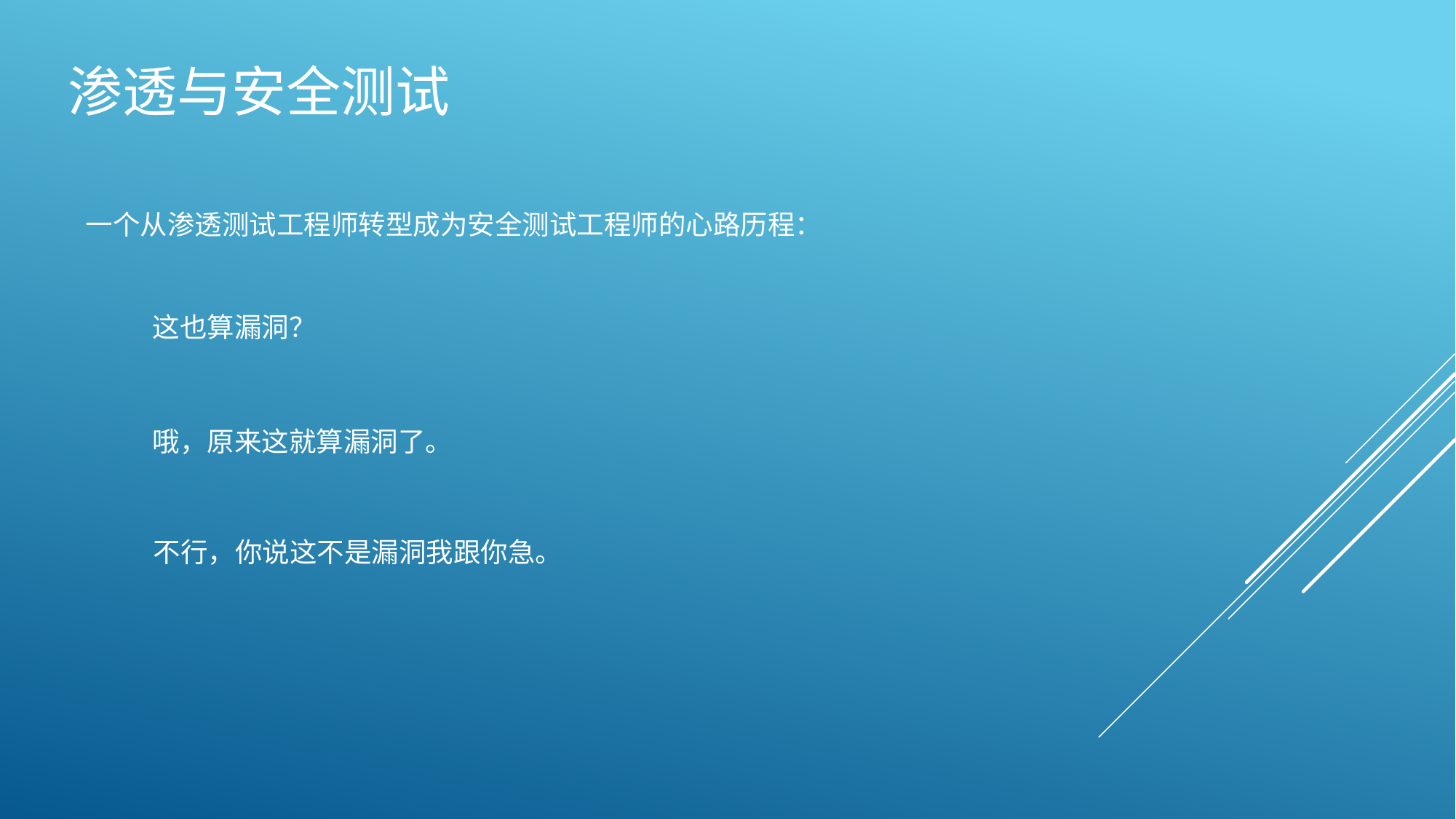

# 渗透与安全测试
一个从渗透测试工程师转型成为安全测试工程师的心路历程：
这也算漏洞？
哦，原来这就算漏洞了。
不行，你说这不是漏洞我跟你急。